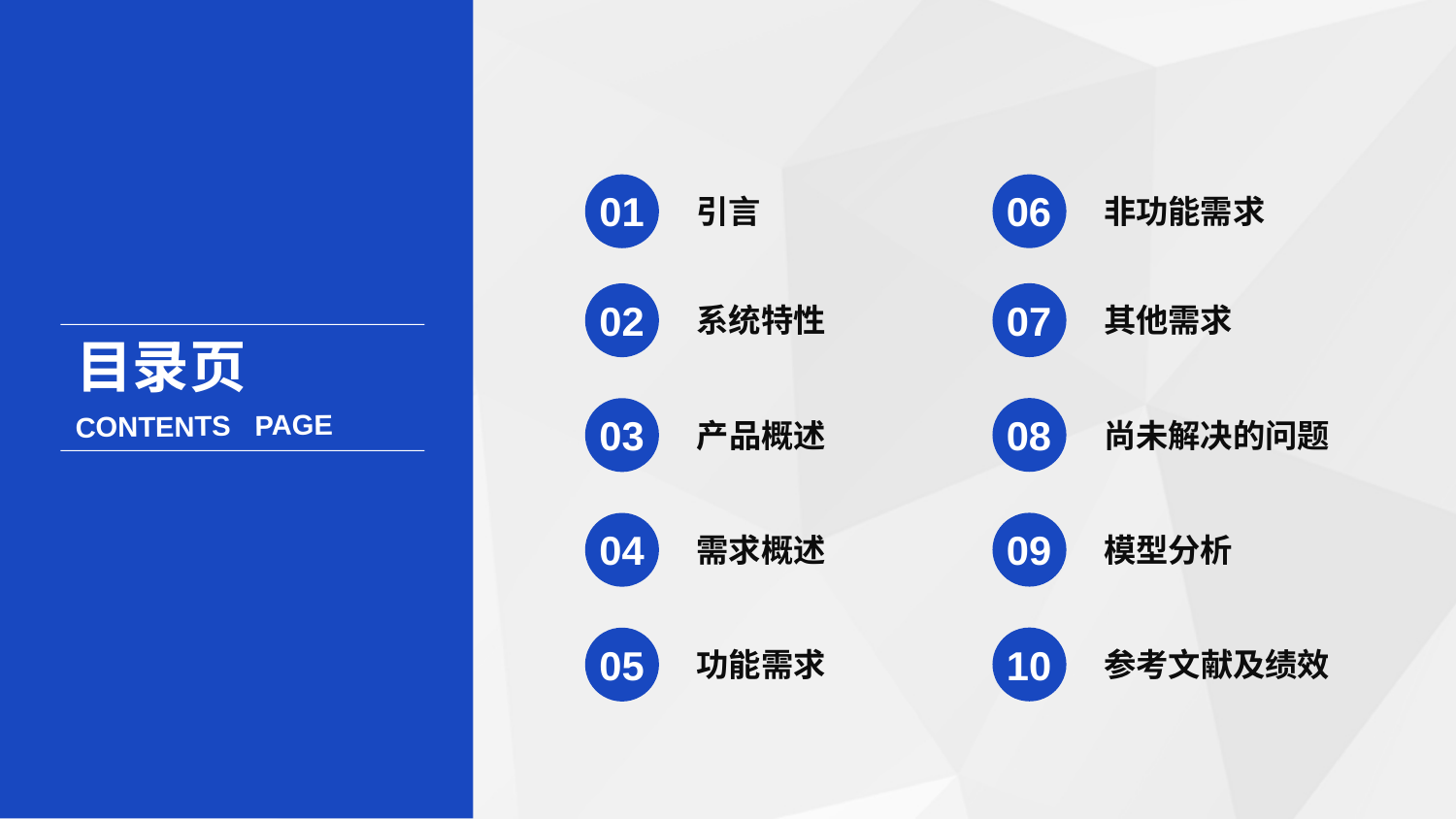

06

01
非功能需求
引言

07

02
其他需求
系统特性
目录页

CONTENTS   PAGE

08

03
尚未解决的问题
产品概述

09

04
模型分析
需求概述

10

05
参考文献及绩效
功能需求